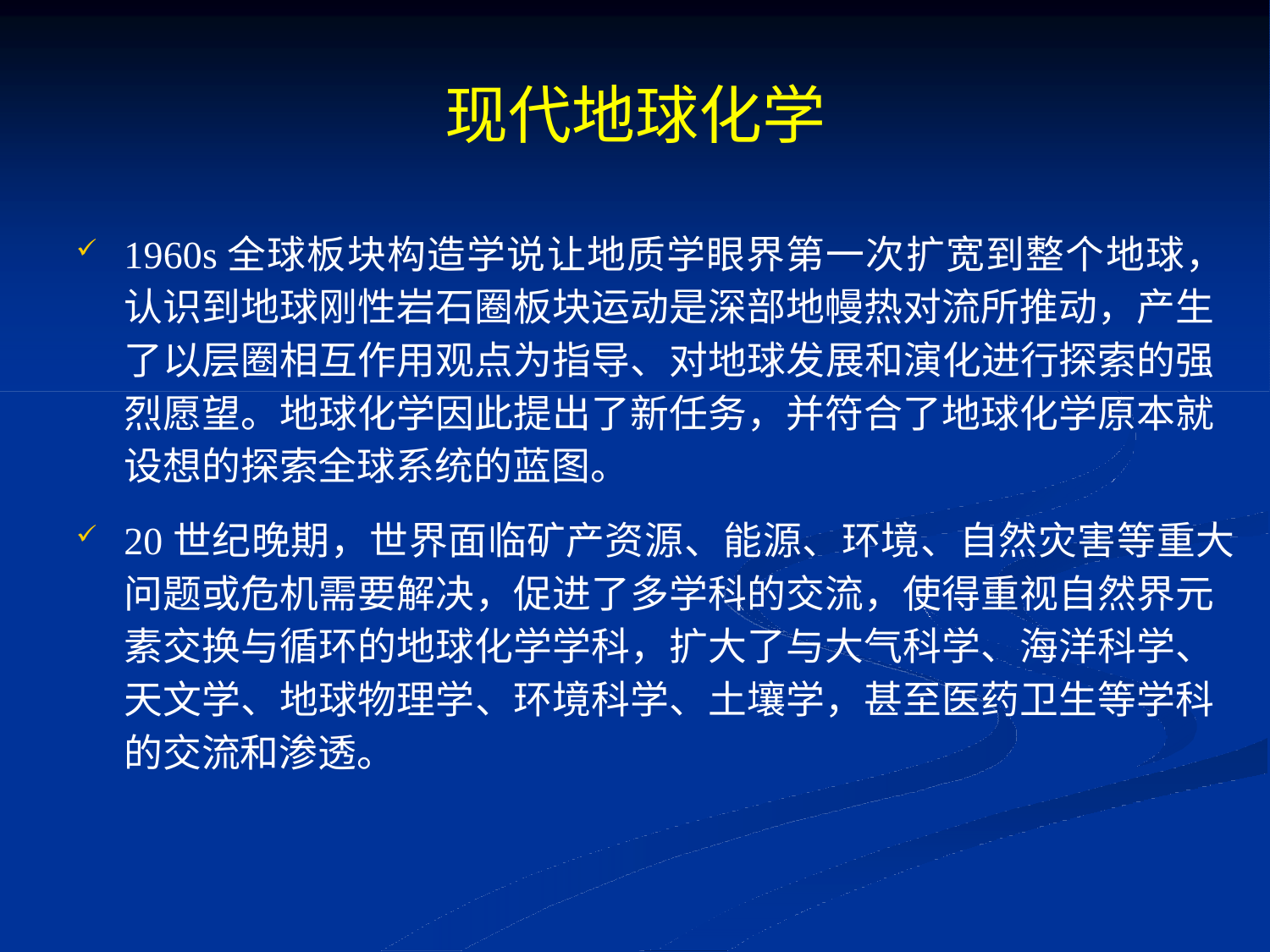

# 现代地球化学
1960s全球板块构造学说让地质学眼界第一次扩宽到整个地球，  认识到地球刚性岩石圈板块运动是深部地幔热对流所推动，产生 了以层圈相互作用观点为指导、对地球发展和演化进行探索的强 烈愿望。地球化学因此提出了新任务，并符合了地球化学原本就 设想的探索全球系统的蓝图。
20世纪晚期，世界面临矿产资源、能源、环境、自然灾害等重大 问题或危机需要解决，促进了多学科的交流，使得重视自然界元 素交换与循环的地球化学学科，扩大了与大气科学、海洋科学、 天文学、地球物理学、环境科学、土壤学，甚至医药卫生等学科 的交流和渗透。